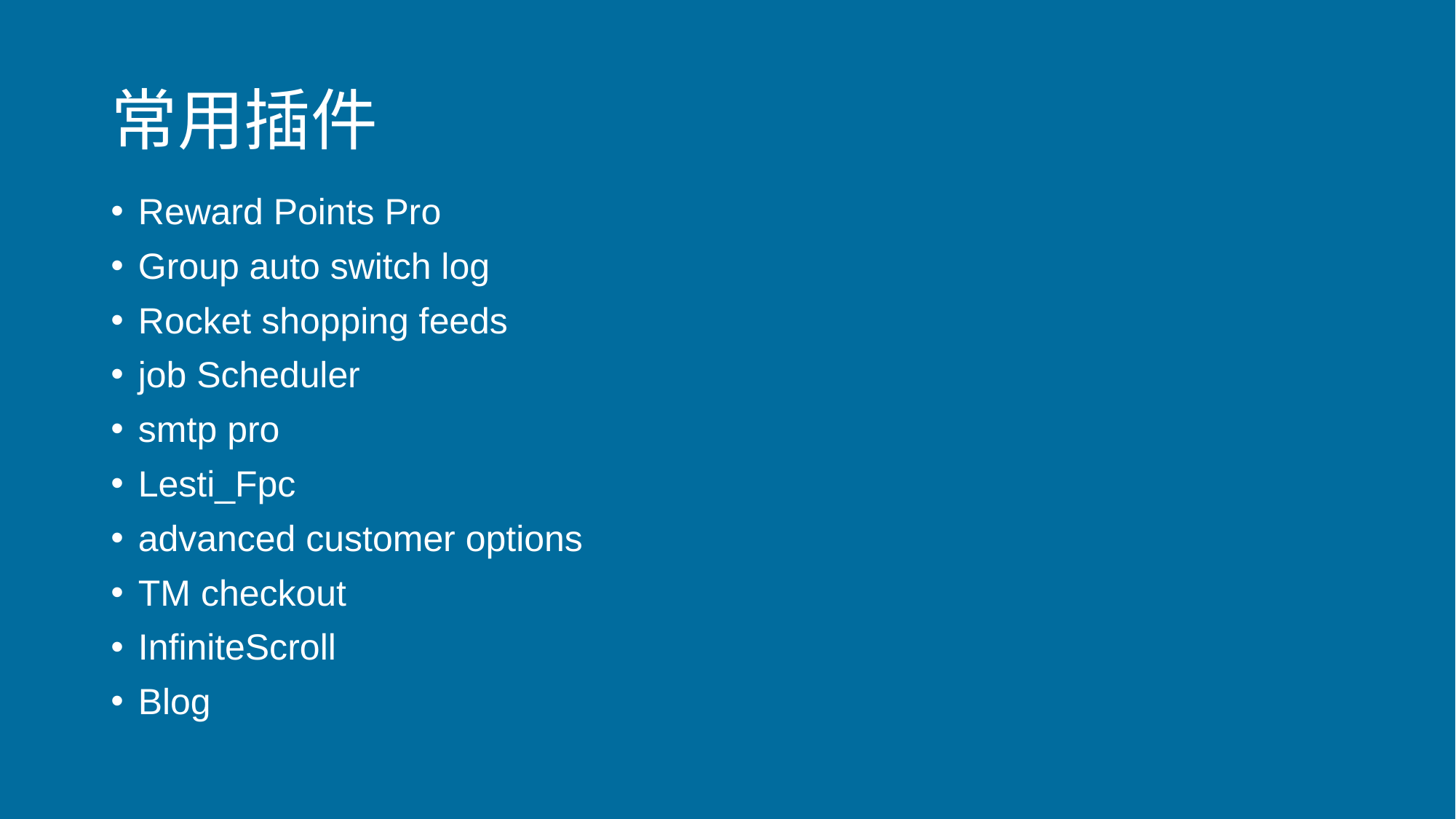

# 常用插件
Reward Points Pro
Group auto switch log
Rocket shopping feeds
job Scheduler
smtp pro
Lesti_Fpc
advanced customer options
TM checkout
InfiniteScroll
Blog